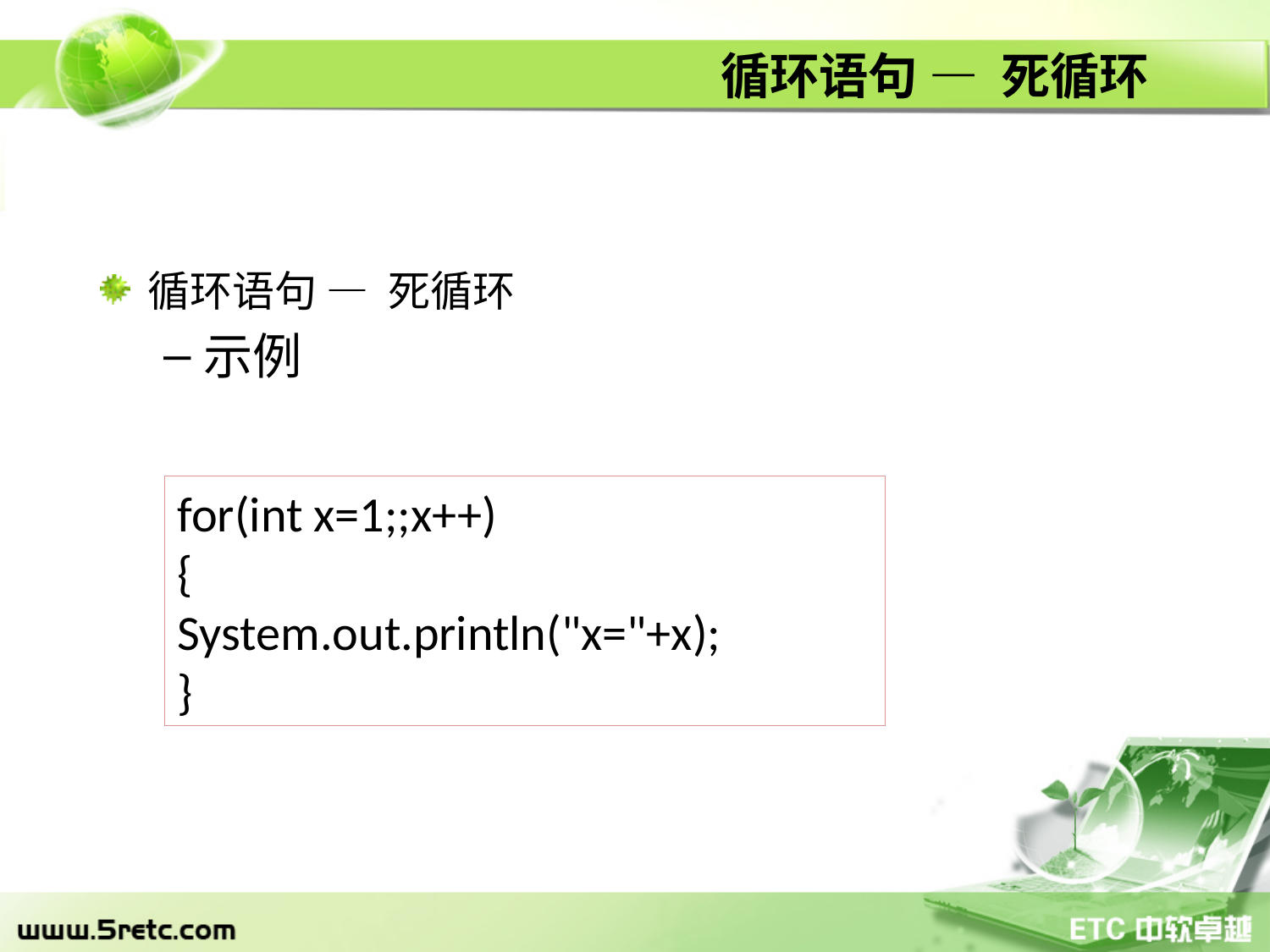

# 循环语句 —  死循环
循环语句 —  死循环
示例
for(int x=1;;x++)
{
System.out.println("x="+x);
}